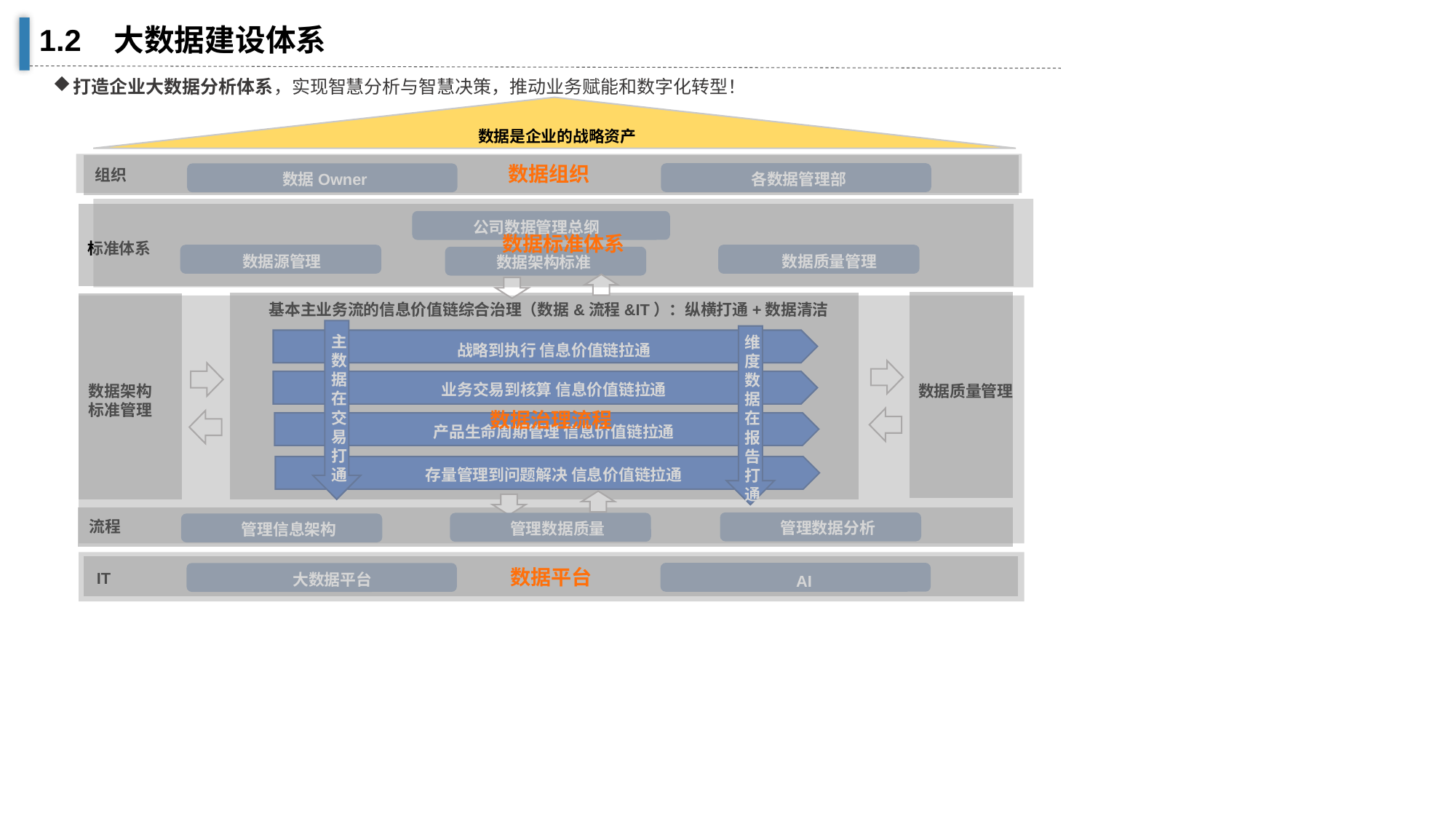

1.2   大数据建设体系

打造企业大数据分析体系，实现智慧分析与智慧决策，推动业务赋能和数字化转型！

数据是企业的战略资产
数据组织

组织
各数据管理部

数据Owner

数据标准体系

公司数据管理总纲

标准体系

数据源管理
数据质量管理
数据架构标准

基本主业务流的信息价值链综合治理（数据&流程&IT）：纵横打通+数据清洁
数据治理流程

主数据在交易打通
维度数据在报告打通

战略到执行 信息价值链拉通

业务交易到核算 信息价值链拉通
数据架构标准管理
数据质量管理

产品生命周期管理 信息价值链拉通

存量管理到问题解决 信息价值链拉通

流程
管理数据分析

管理数据质量

管理信息架构

数据平台

IT

大数据平台
AI